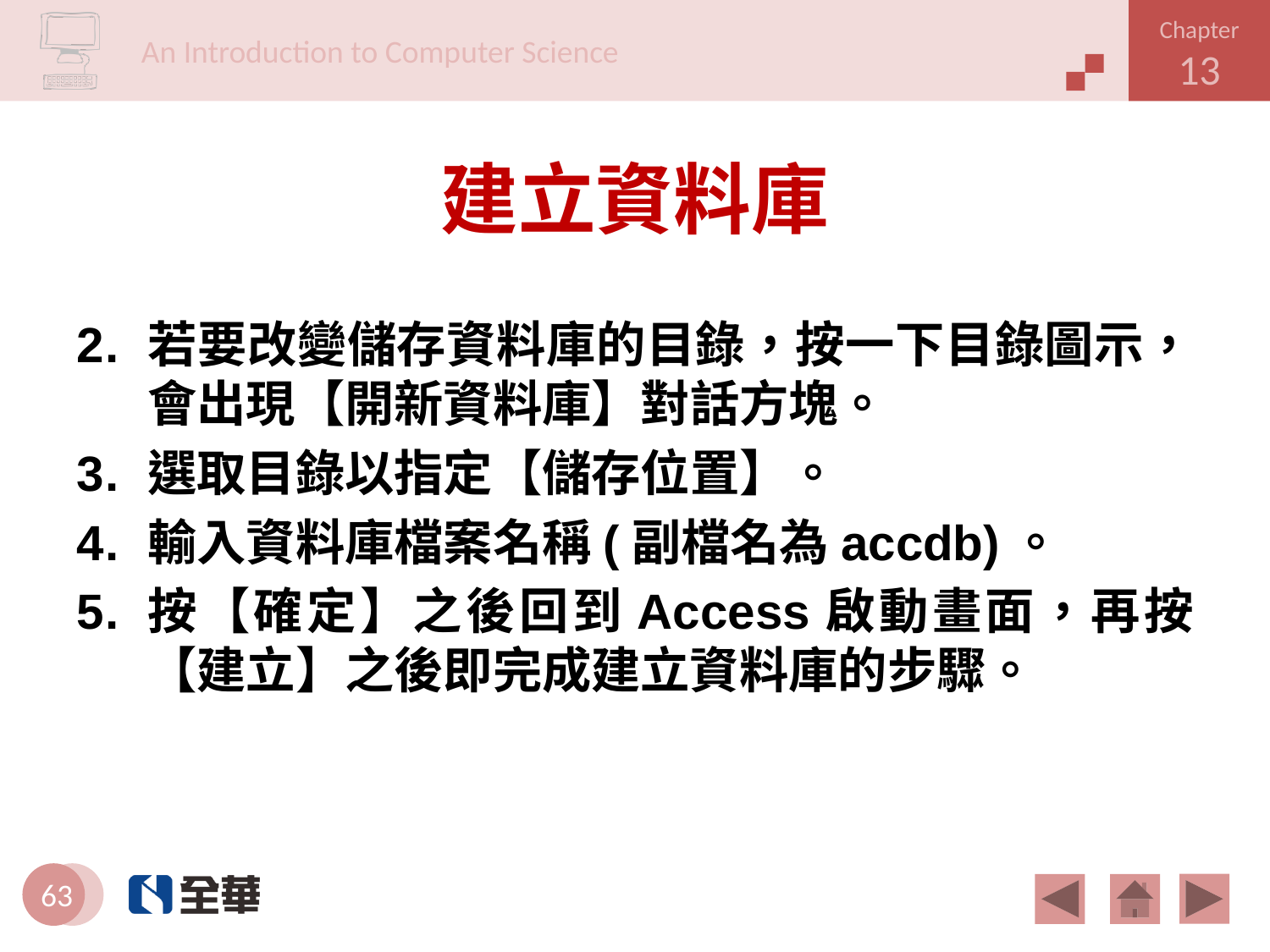

# 建立資料庫
若要改變儲存資料庫的目錄，按一下目錄圖示，會出現【開新資料庫】對話方塊。
選取目錄以指定【儲存位置】。
輸入資料庫檔案名稱(副檔名為accdb)。
按【確定】之後回到Access啟動畫面，再按【建立】之後即完成建立資料庫的步驟。